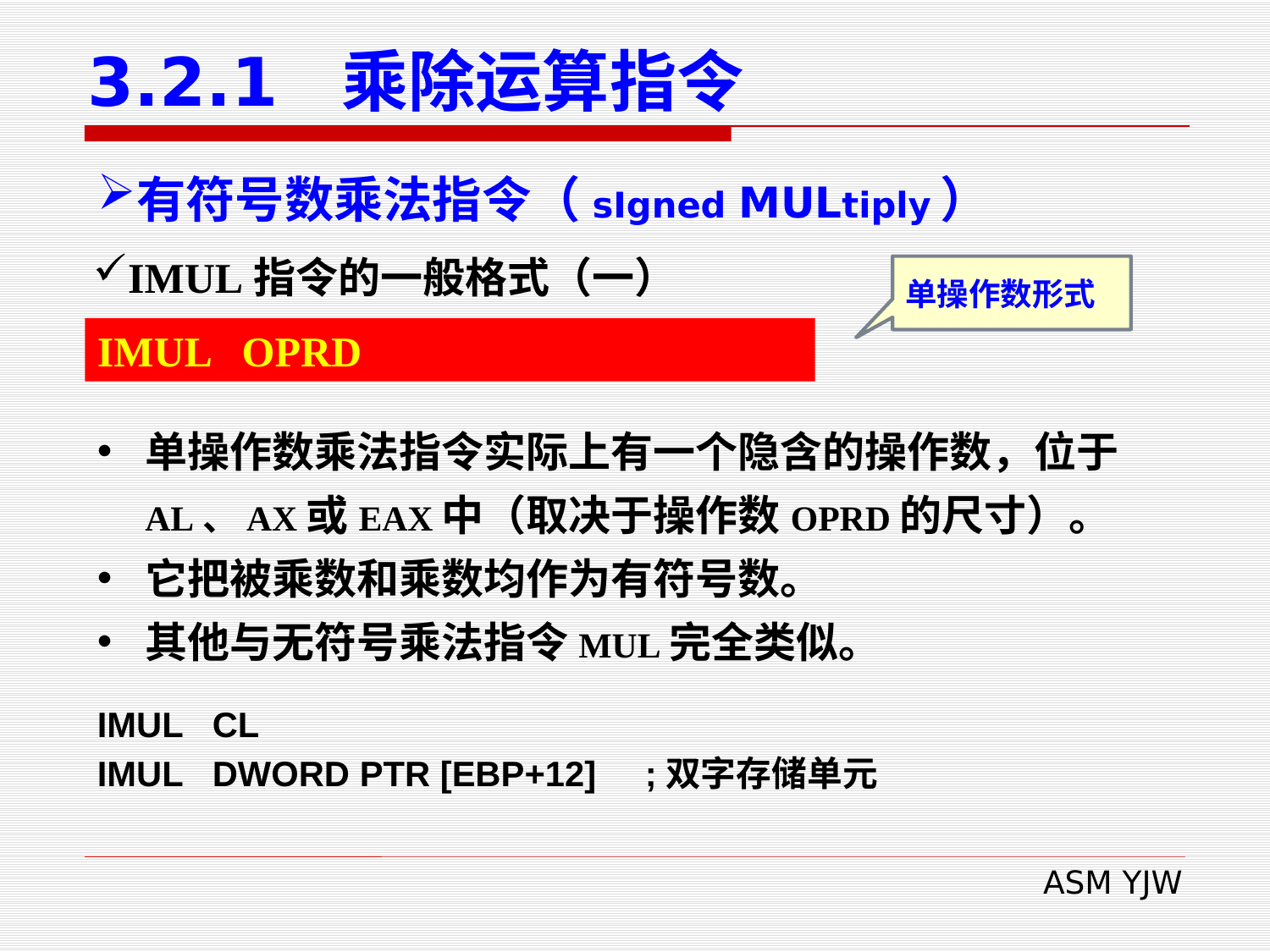

# 3.2.1  乘除运算指令
有符号数乘法指令（sIgned MULtiply）
IMUL指令的一般格式（一）
单操作数形式
IMUL   OPRD
单操作数乘法指令实际上有一个隐含的操作数，位于AL、AX或EAX中（取决于操作数OPRD的尺寸）。
它把被乘数和乘数均作为有符号数。
其他与无符号乘法指令MUL完全类似。
IMUL   CL
IMUL   DWORD PTR [EBP+12]     ;双字存储单元